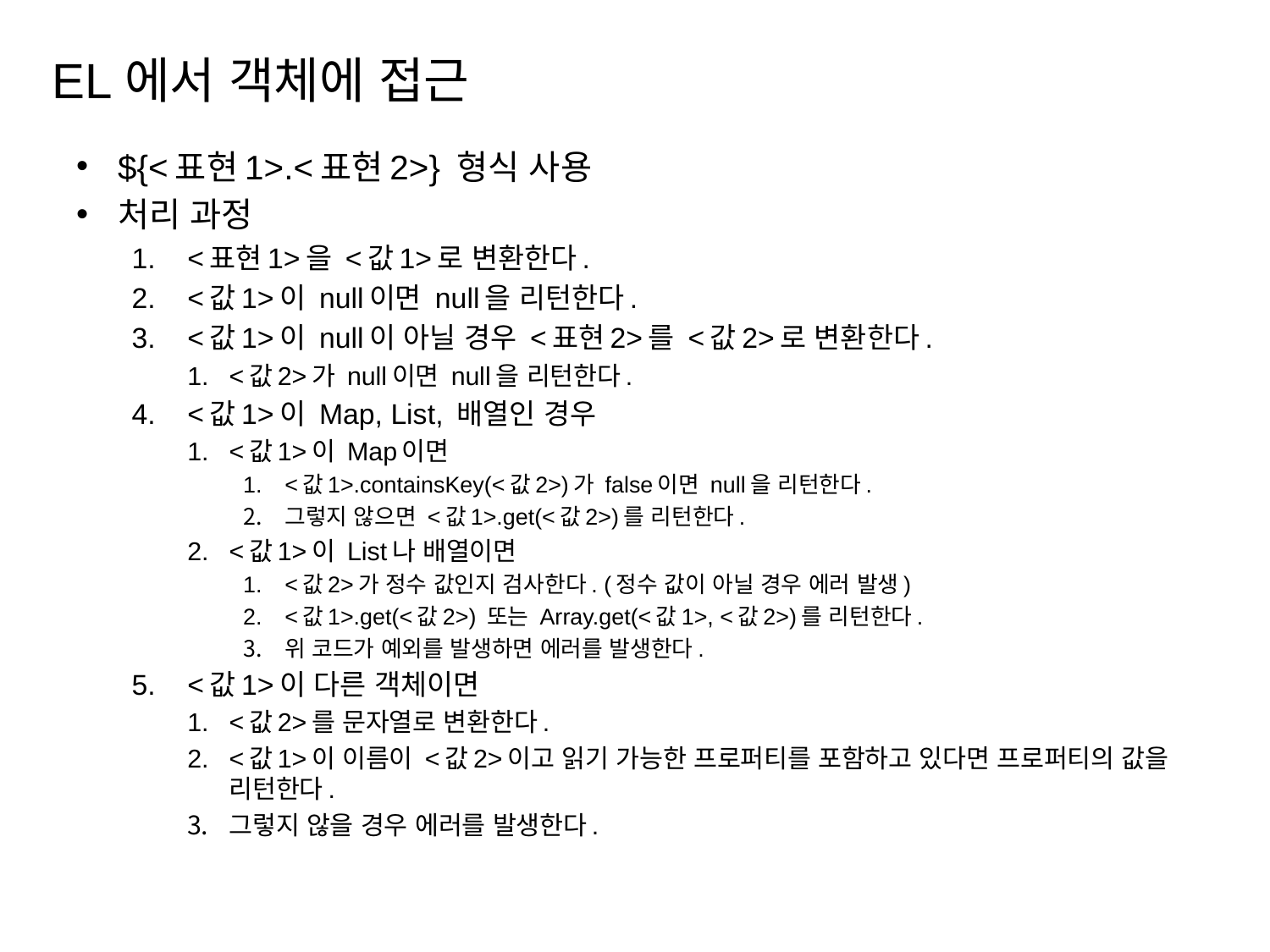

# EL에서 객체에 접근
${<표현1>.<표현2>} 형식 사용
처리 과정
<표현1>을 <값1>로 변환한다.
<값1>이 null이면 null을 리턴한다.
<값1>이 null이 아닐 경우 <표현2>를 <값2>로 변환한다.
<값2>가 null이면 null을 리턴한다.
<값1>이 Map, List, 배열인 경우
<값1>이 Map이면
<값1>.containsKey(<값2>)가 false이면 null을 리턴한다.
그렇지 않으면 <값1>.get(<값2>)를 리턴한다.
<값1>이 List나 배열이면
<값2>가 정수 값인지 검사한다. (정수 값이 아닐 경우 에러 발생)
<값1>.get(<값2>) 또는 Array.get(<값1>, <값2>)를 리턴한다.
위 코드가 예외를 발생하면 에러를 발생한다.
<값1>이 다른 객체이면
<값2>를 문자열로 변환한다.
<값1>이 이름이 <값2>이고 읽기 가능한 프로퍼티를 포함하고 있다면 프로퍼티의 값을 리턴한다.
그렇지 않을 경우 에러를 발생한다.